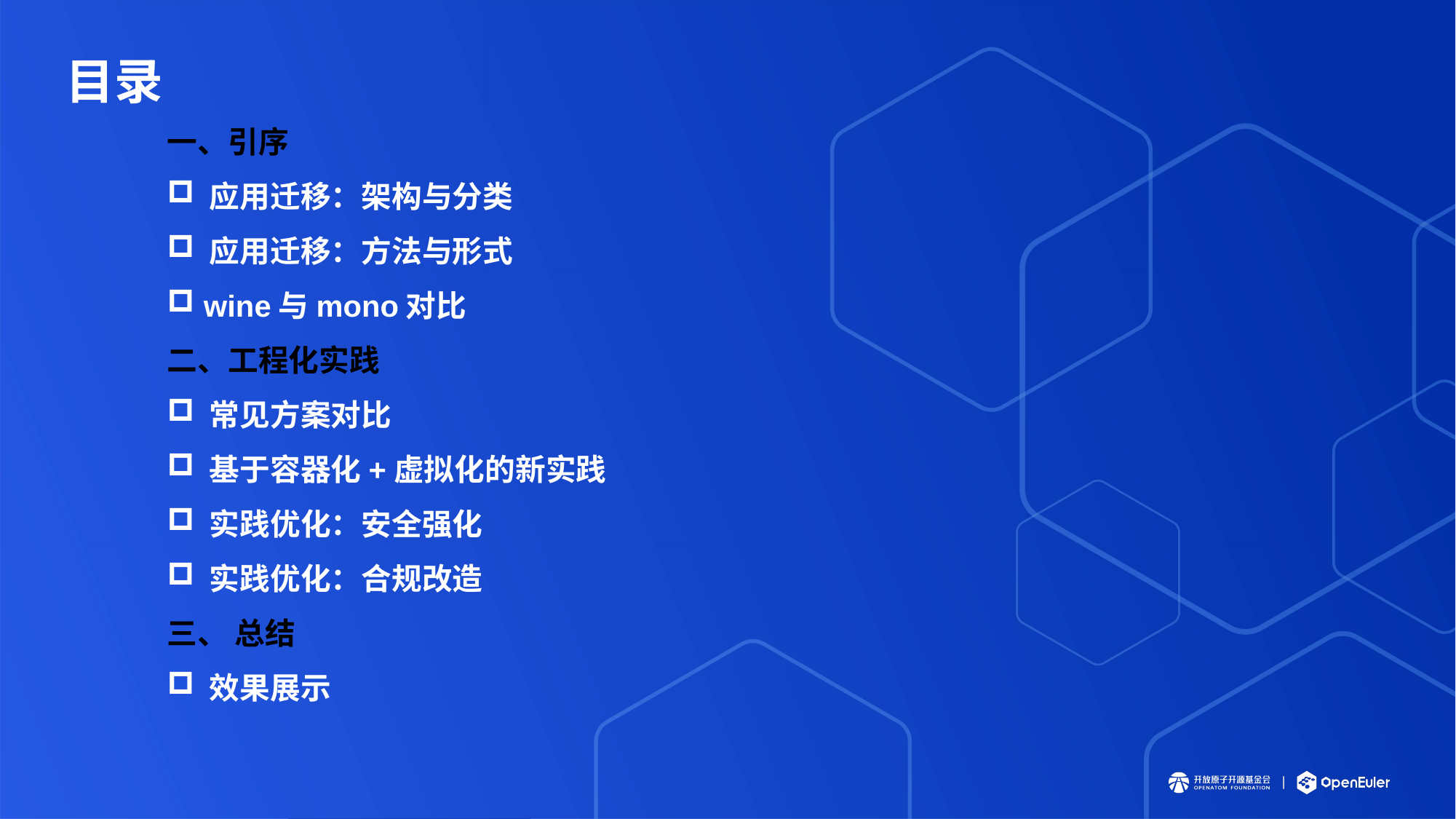

# 目录
一、引序
 应用迁移：架构与分类
 应用迁移：方法与形式
 wine与mono对比
二、工程化实践
 常见方案对比
 基于容器化+虚拟化的新实践
 实践优化：安全强化
 实践优化：合规改造
三、 总结
 效果展示